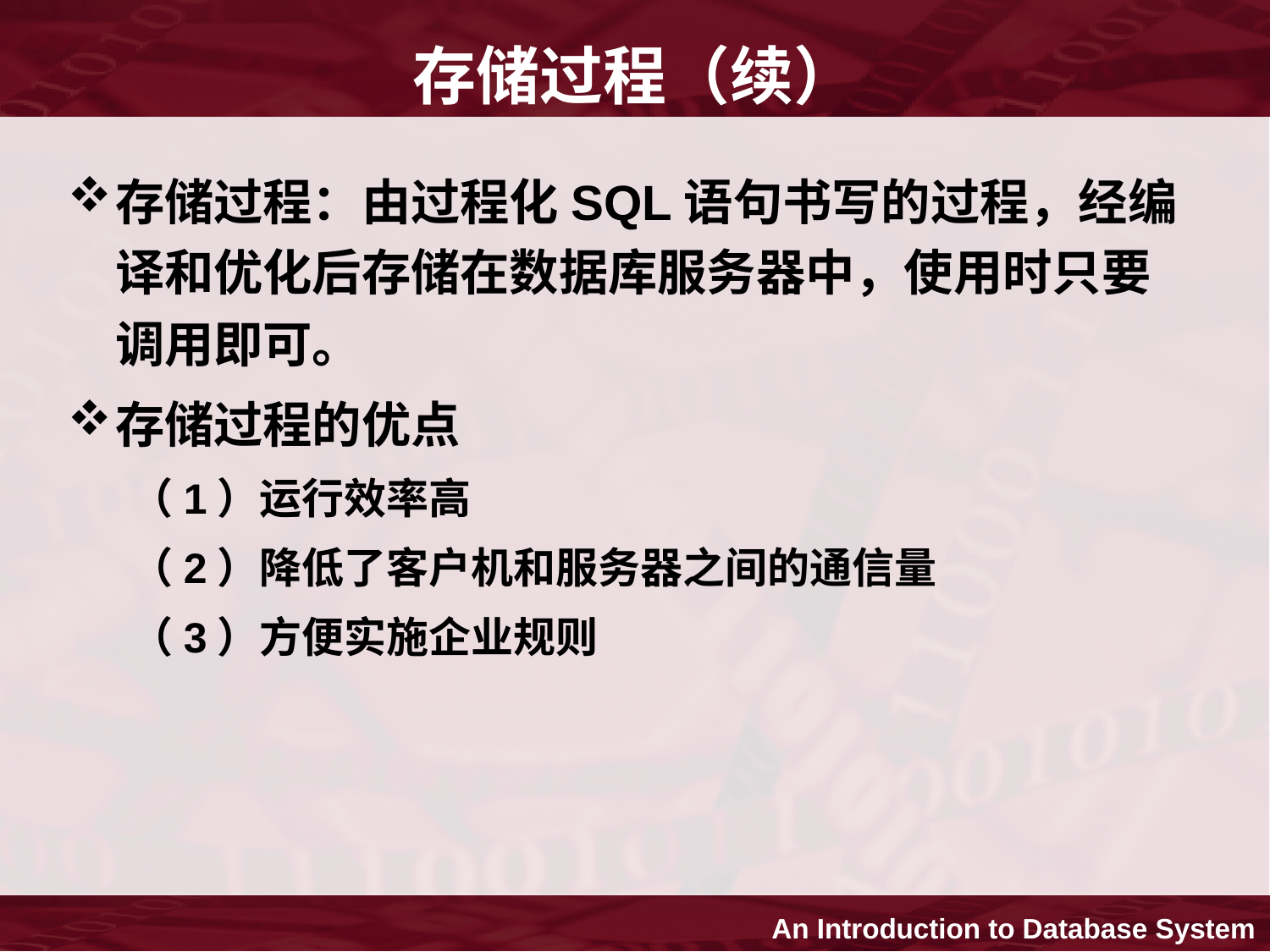

# 存储过程（续）
存储过程：由过程化SQL语句书写的过程，经编译和优化后存储在数据库服务器中，使用时只要调用即可。
存储过程的优点
（1）运行效率高
（2）降低了客户机和服务器之间的通信量
（3）方便实施企业规则